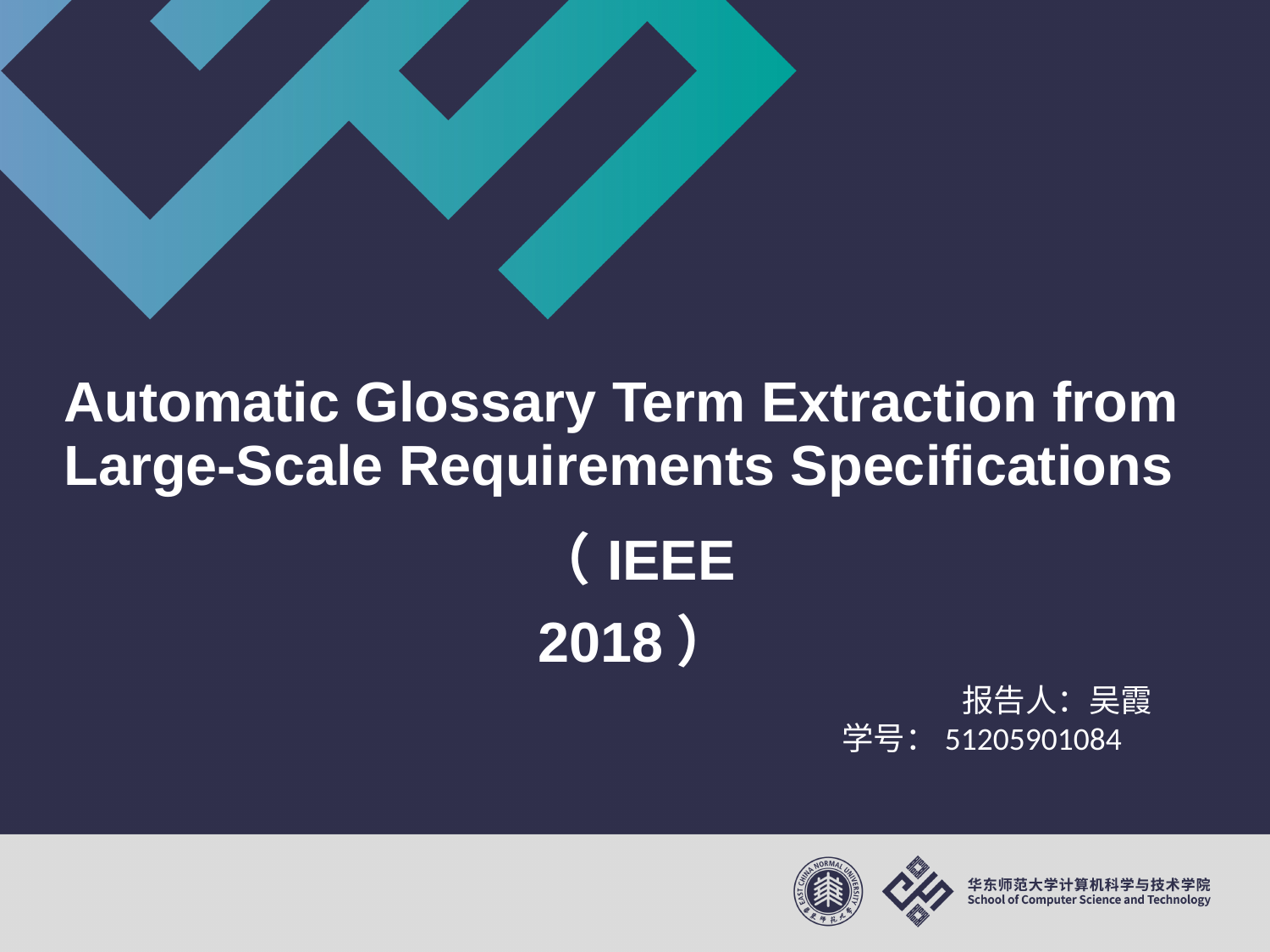

| Automatic Glossary Term Extraction from Large-Scale Requirements Specifications |
| --- |
| （IEEE 2018） |
| --- |

                                                                    报告人：吴霞
                                                                      学号：51205901084